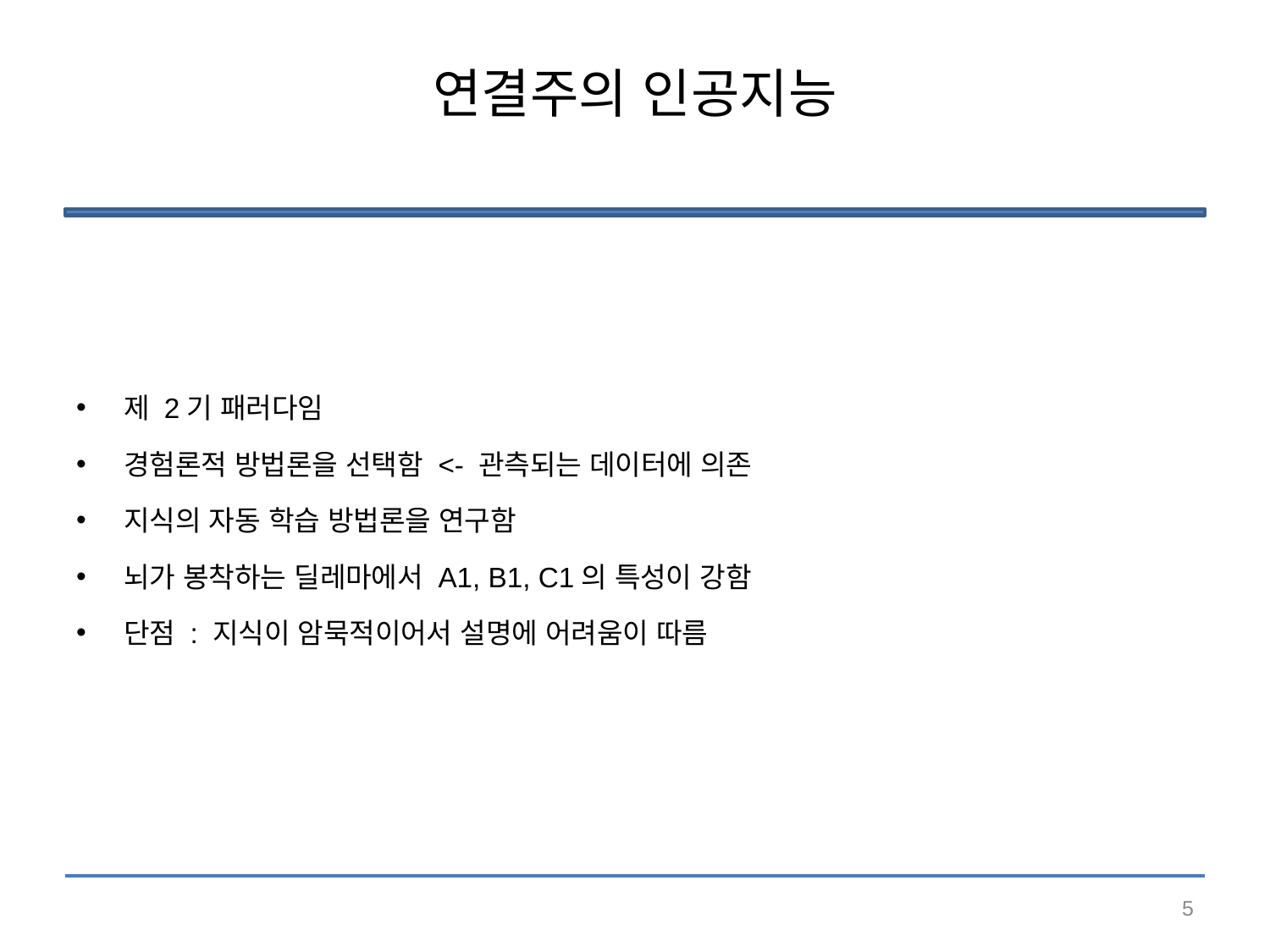

# 연결주의 인공지능
제 2기 패러다임
경험론적 방법론을 선택함 <- 관측되는 데이터에 의존
지식의 자동 학습 방법론을 연구함
뇌가 봉착하는 딜레마에서 A1, B1, C1의 특성이 강함
단점 : 지식이 암묵적이어서 설명에 어려움이 따름

5